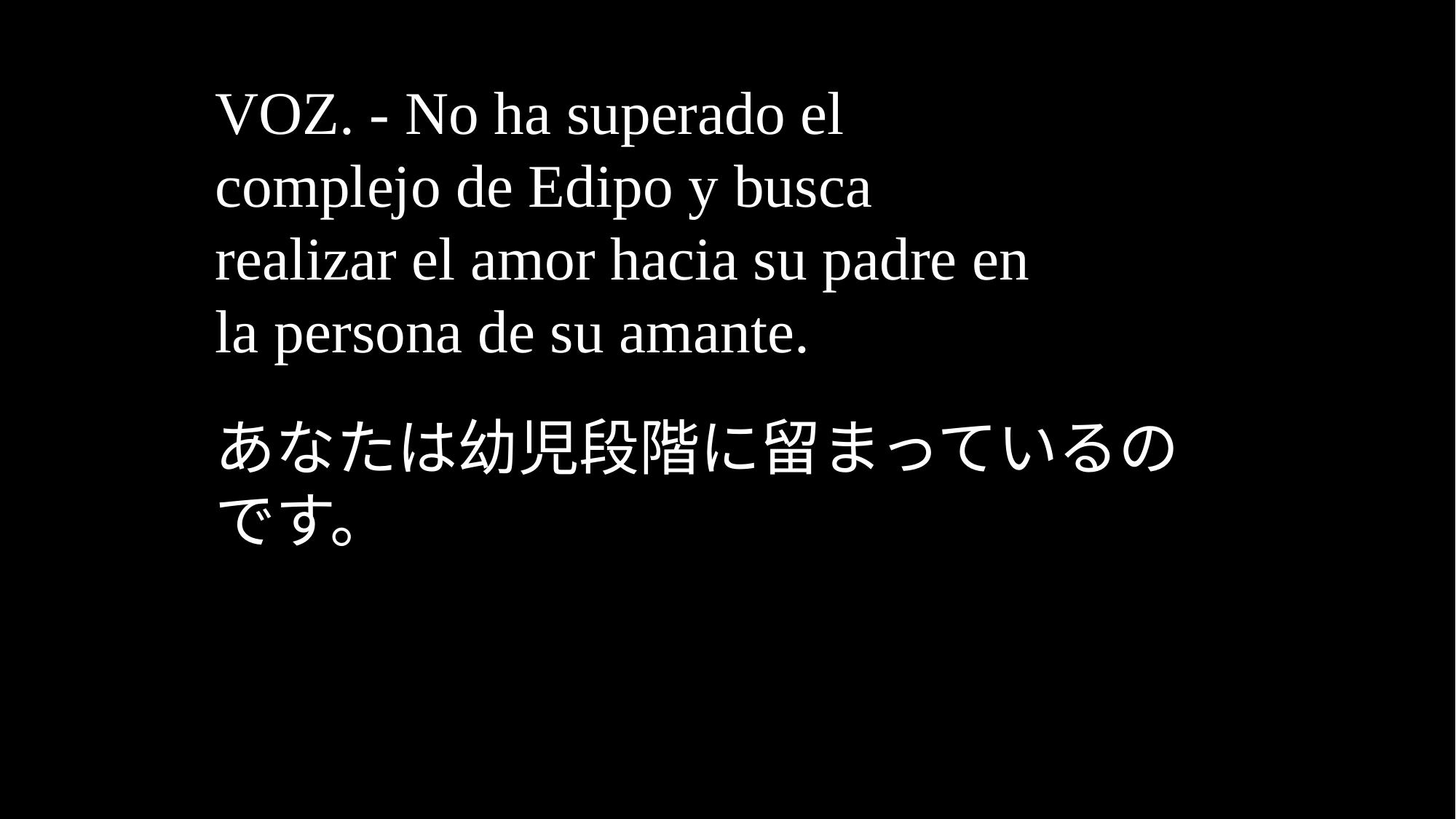

VOZ. - No ha superado el complejo de Edipo y busca realizar el amor hacia su padre en la persona de su amante.

あなたは幼児段階に留まっているのです。